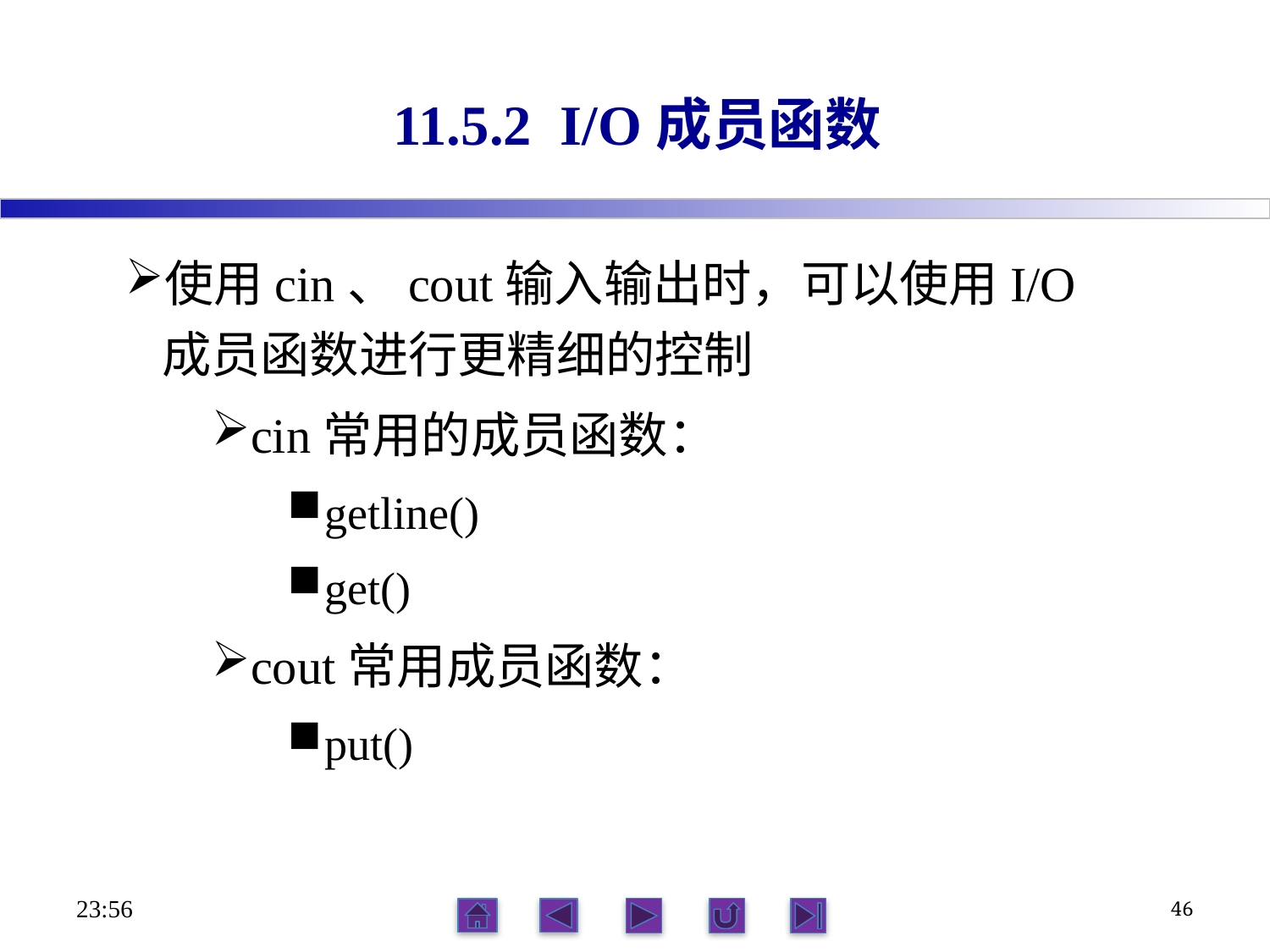

# 11.5.2  I/O成员函数
使用cin、cout输入输出时，可以使用I/O成员函数进行更精细的控制
cin常用的成员函数：
getline()
get()
cout常用成员函数：
put()
23:56
46